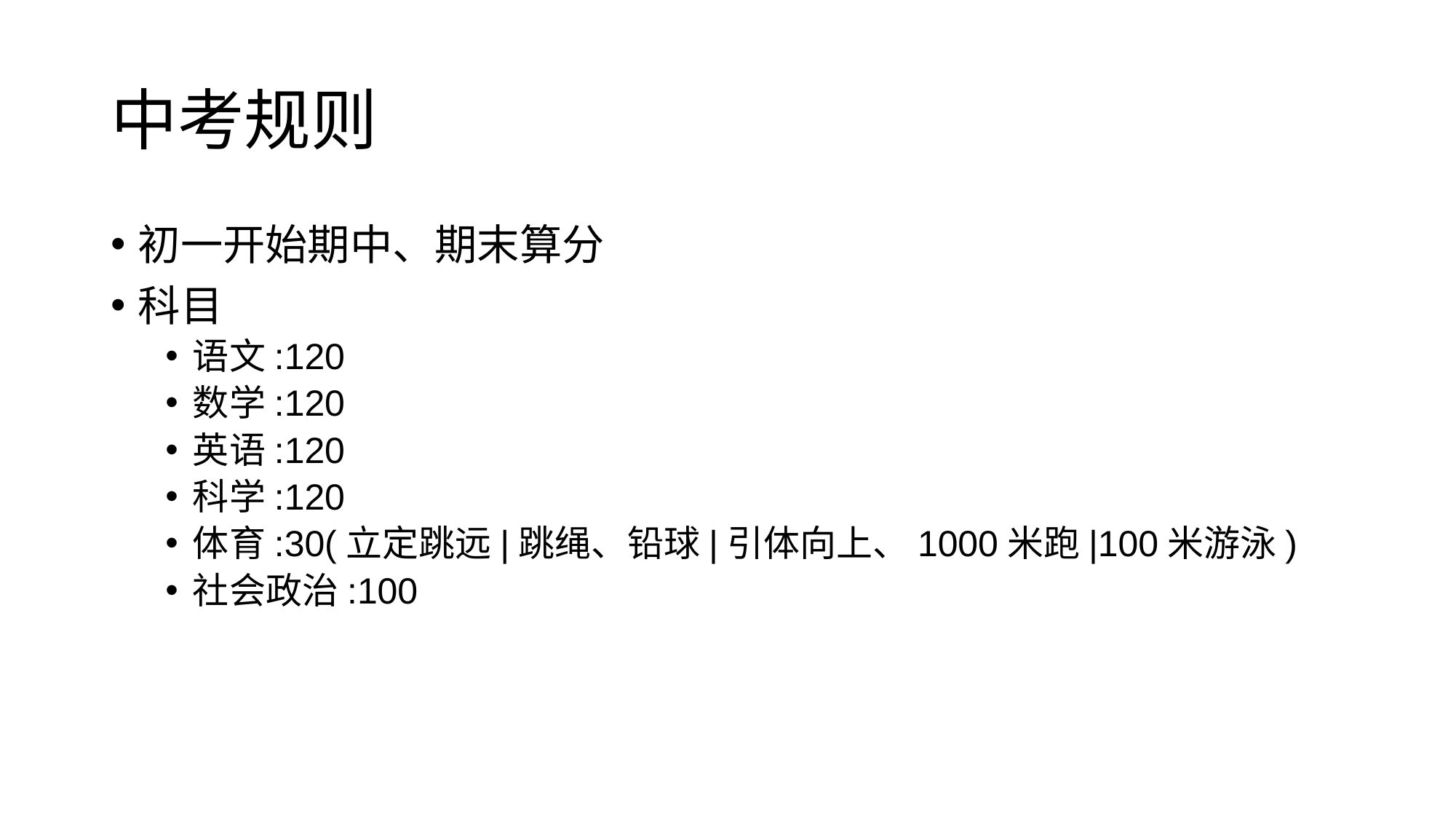

# 中考规则
初一开始期中、期末算分
科目
语文:120
数学:120
英语:120
科学:120
体育:30(立定跳远|跳绳、铅球|引体向上、1000米跑|100米游泳)
社会政治:100